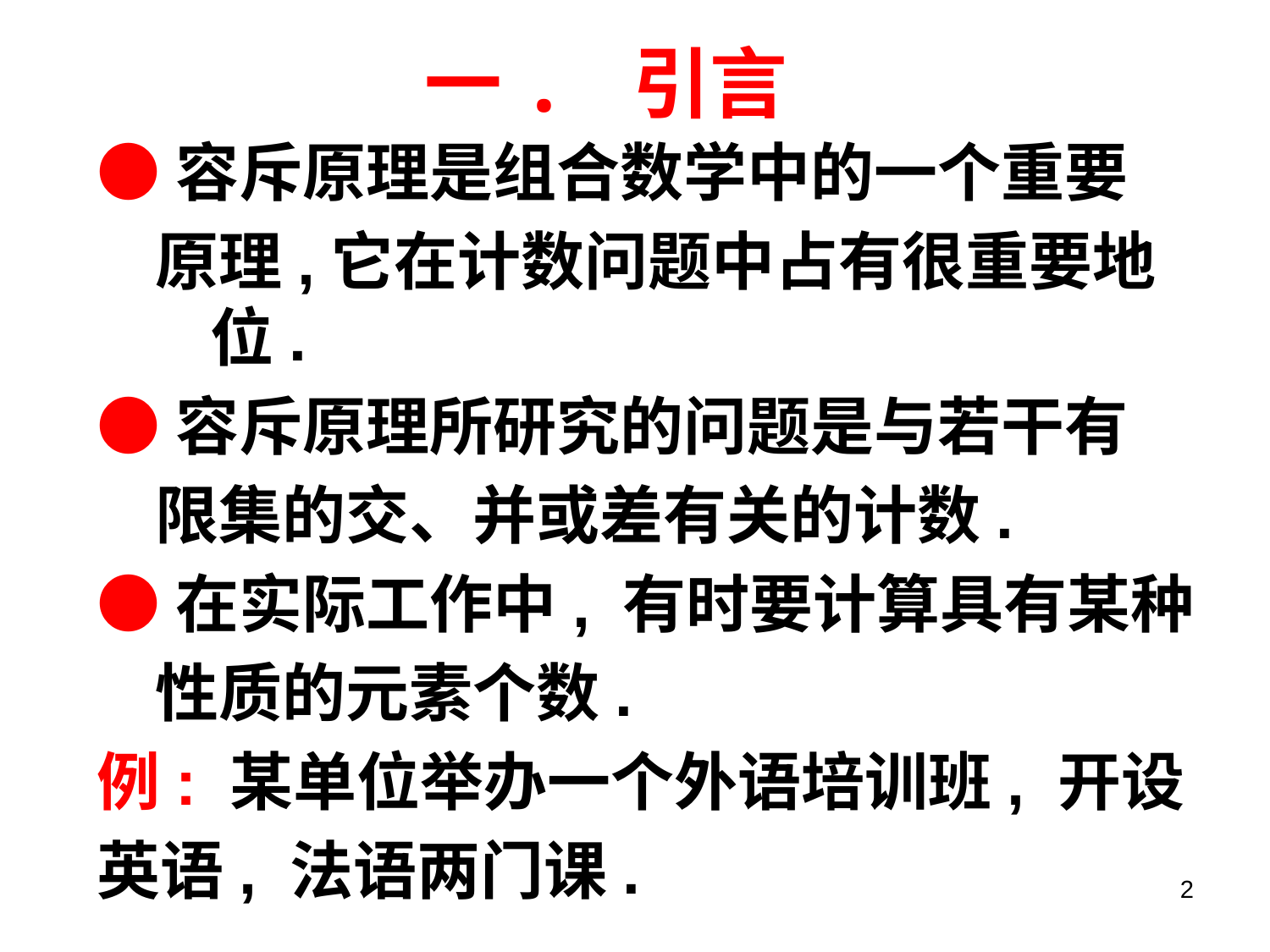

# 一. 引言
●容斥原理是组合数学中的一个重要
   原理,它在计数问题中占有很重要地位.
●容斥原理所研究的问题是与若干有
   限集的交、并或差有关的计数.
●在实际工作中, 有时要计算具有某种
   性质的元素个数.
例: 某单位举办一个外语培训班, 开设
英语, 法语两门课.
2